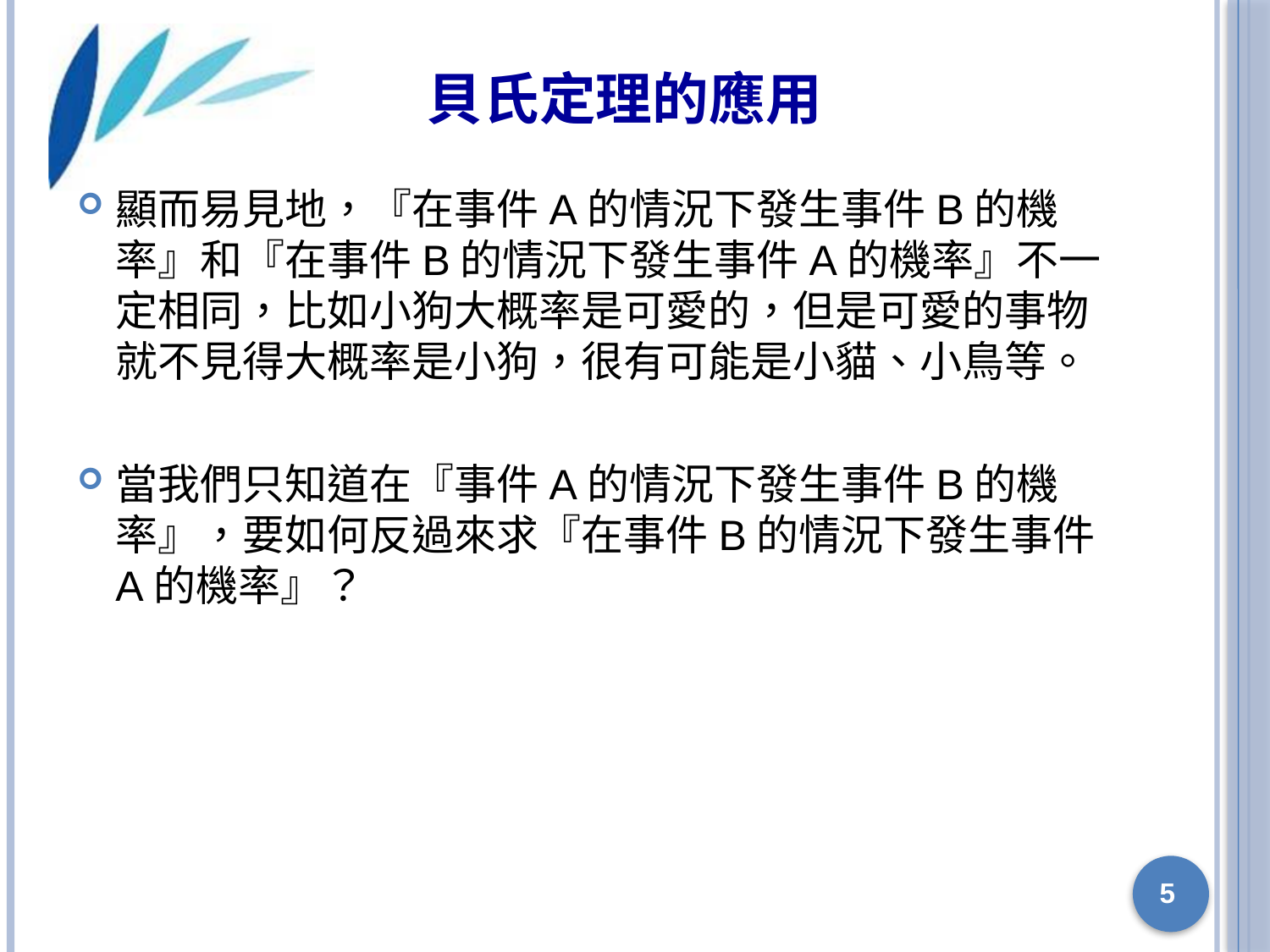

# 貝氏定理的應用
顯而易見地，『在事件A的情況下發生事件B的機率』和『在事件B的情況下發生事件A的機率』不一定相同，比如小狗大概率是可愛的，但是可愛的事物就不見得大概率是小狗，很有可能是小貓、小鳥等。

當我們只知道在『事件A的情況下發生事件B的機率』，要如何反過來求『在事件B的情況下發生事件A的機率』？
5